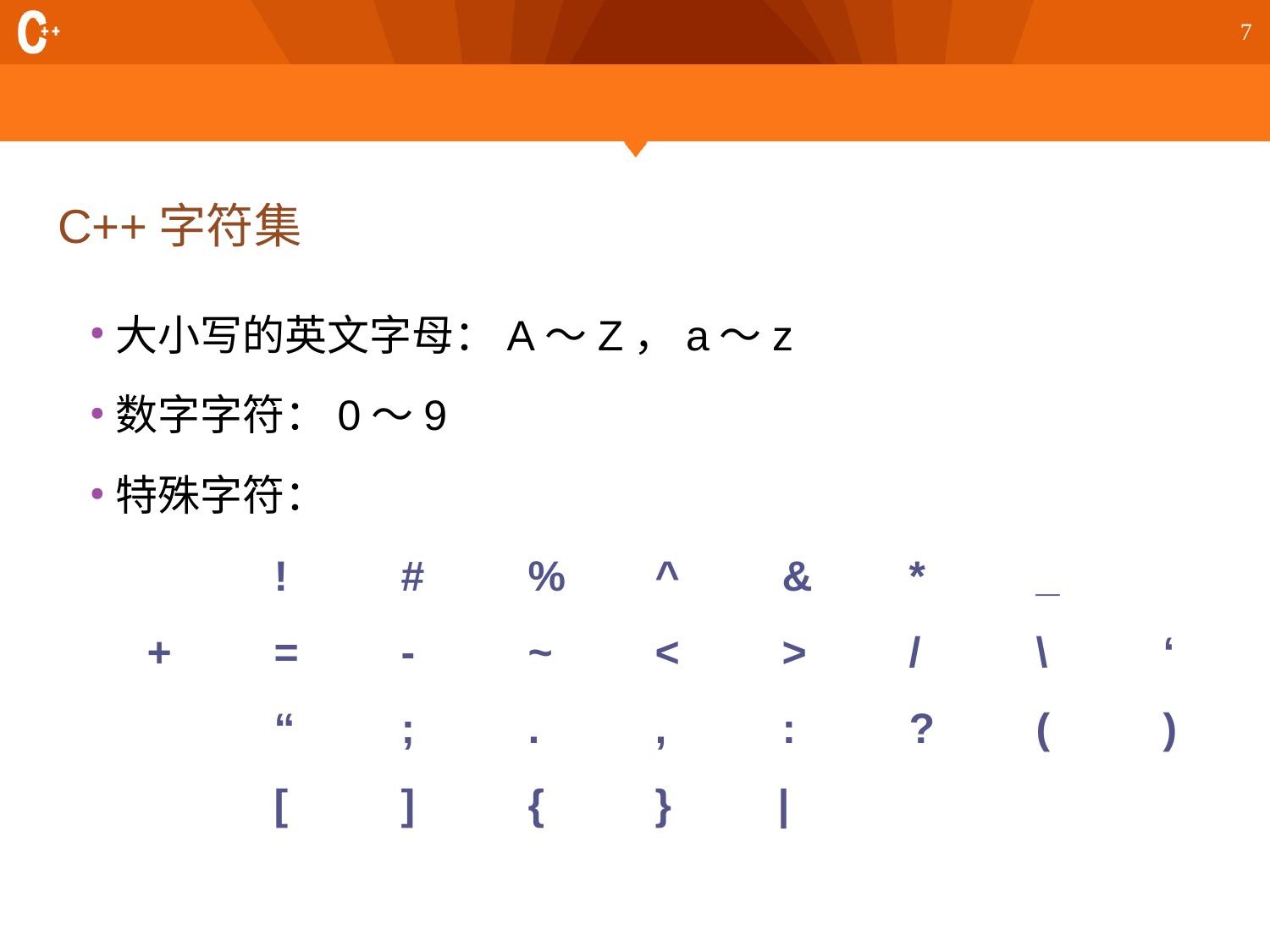

7
# C++字符集
大小写的英文字母：A～Z，a～z
数字字符：0～9
特殊字符：
	!	#	%	^	&	*	_	+	=	-	~	<	>	/	\	‘	“	;	.	,	:	?	(	)	[	]	{	}         |